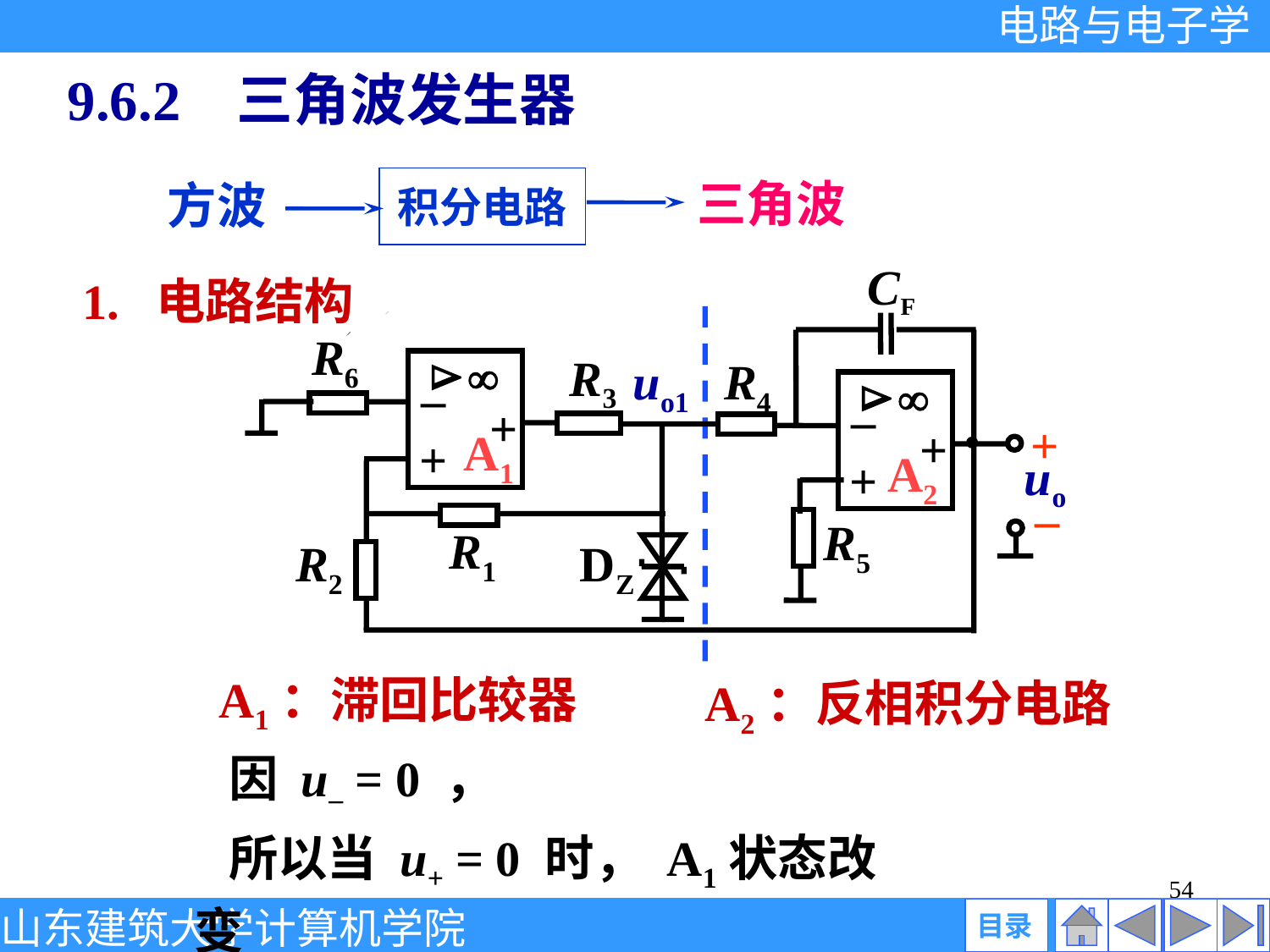

# 9.6.2   三角波发生器
三角波
方波
积分电路

CF

R6

R3
∞
uo1
R4
Δ

–
∞
Δ

–
+

+
+

A1
+

A2

uo
+

–

R5

R1

R2
DZ

1.  电路结构

  A1：滞回比较器
  因 u– = 0 ，
  所以当 u+ = 0 时， A1状态改变
A2：反相积分电路